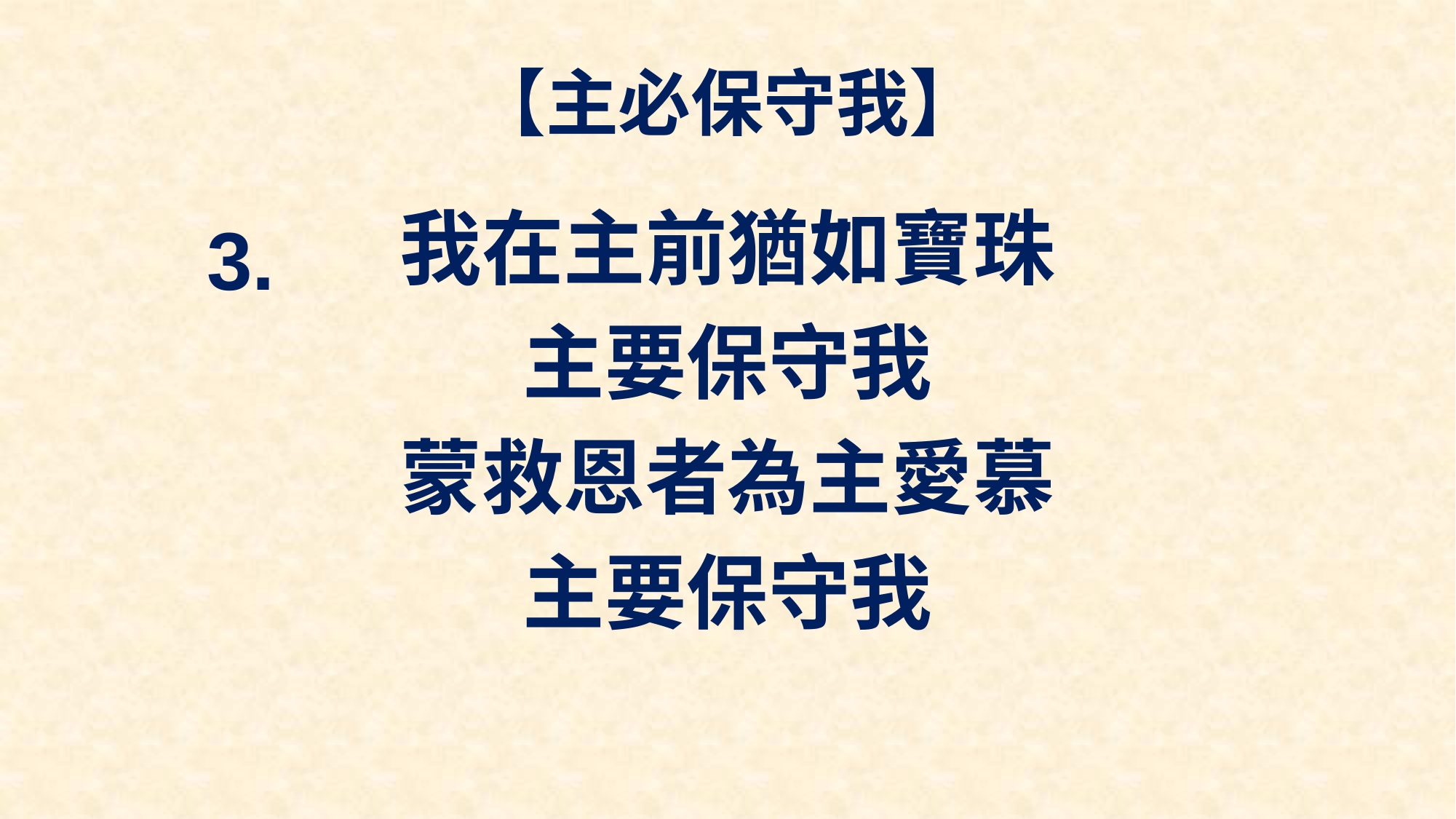

# 【主必保守我】
我在主前猶如寶珠
主要保守我
蒙救恩者為主愛慕
主要保守我
3.